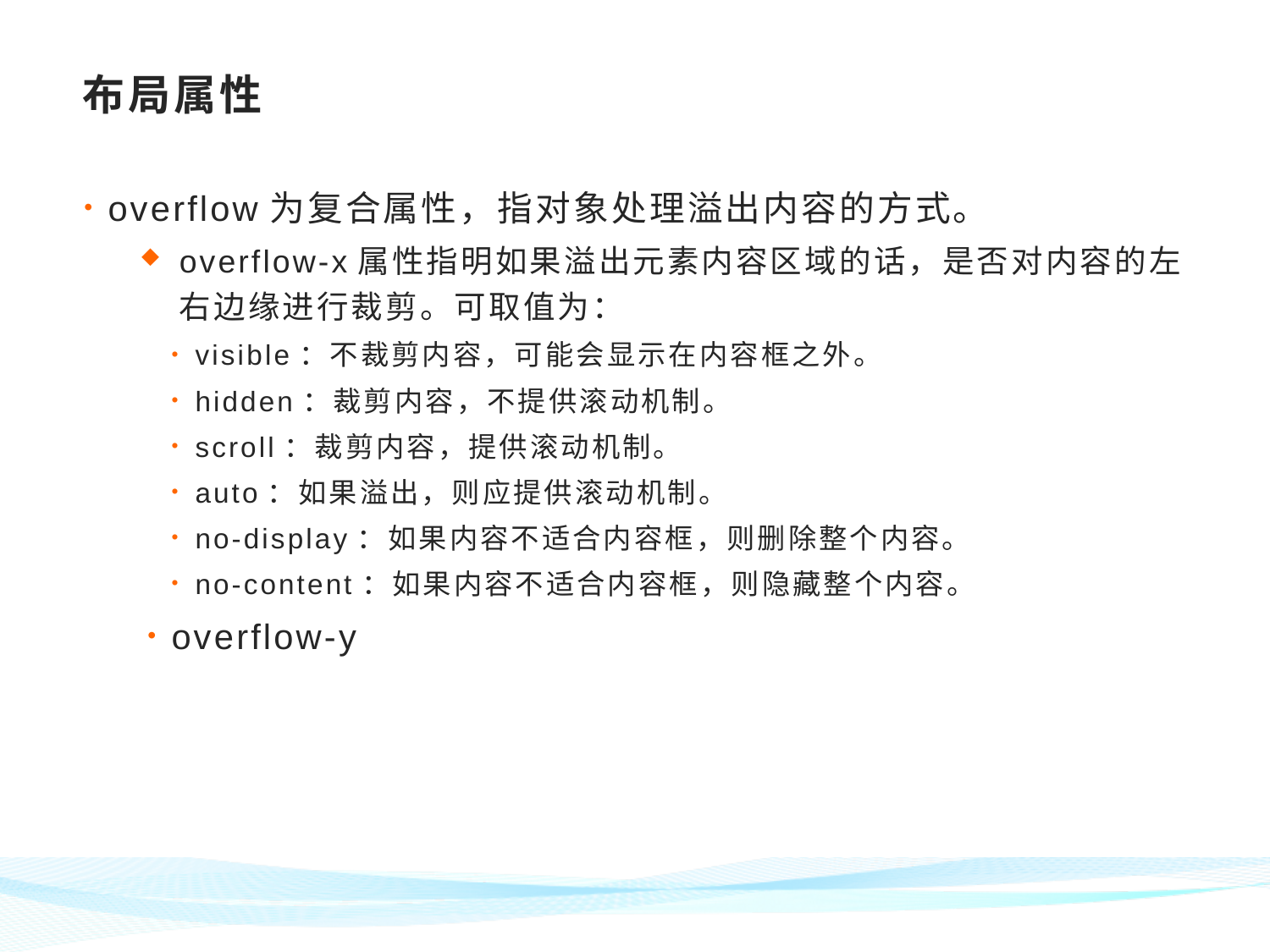

布局属性
overflow为复合属性，指对象处理溢出内容的方式。
overflow-x属性指明如果溢出元素内容区域的话，是否对内容的左右边缘进行裁剪。可取值为：
visible：不裁剪内容，可能会显示在内容框之外。
hidden：裁剪内容，不提供滚动机制。
scroll：裁剪内容，提供滚动机制。
auto：如果溢出，则应提供滚动机制。
no-display：如果内容不适合内容框，则删除整个内容。
no-content：如果内容不适合内容框，则隐藏整个内容。
overflow-y

71